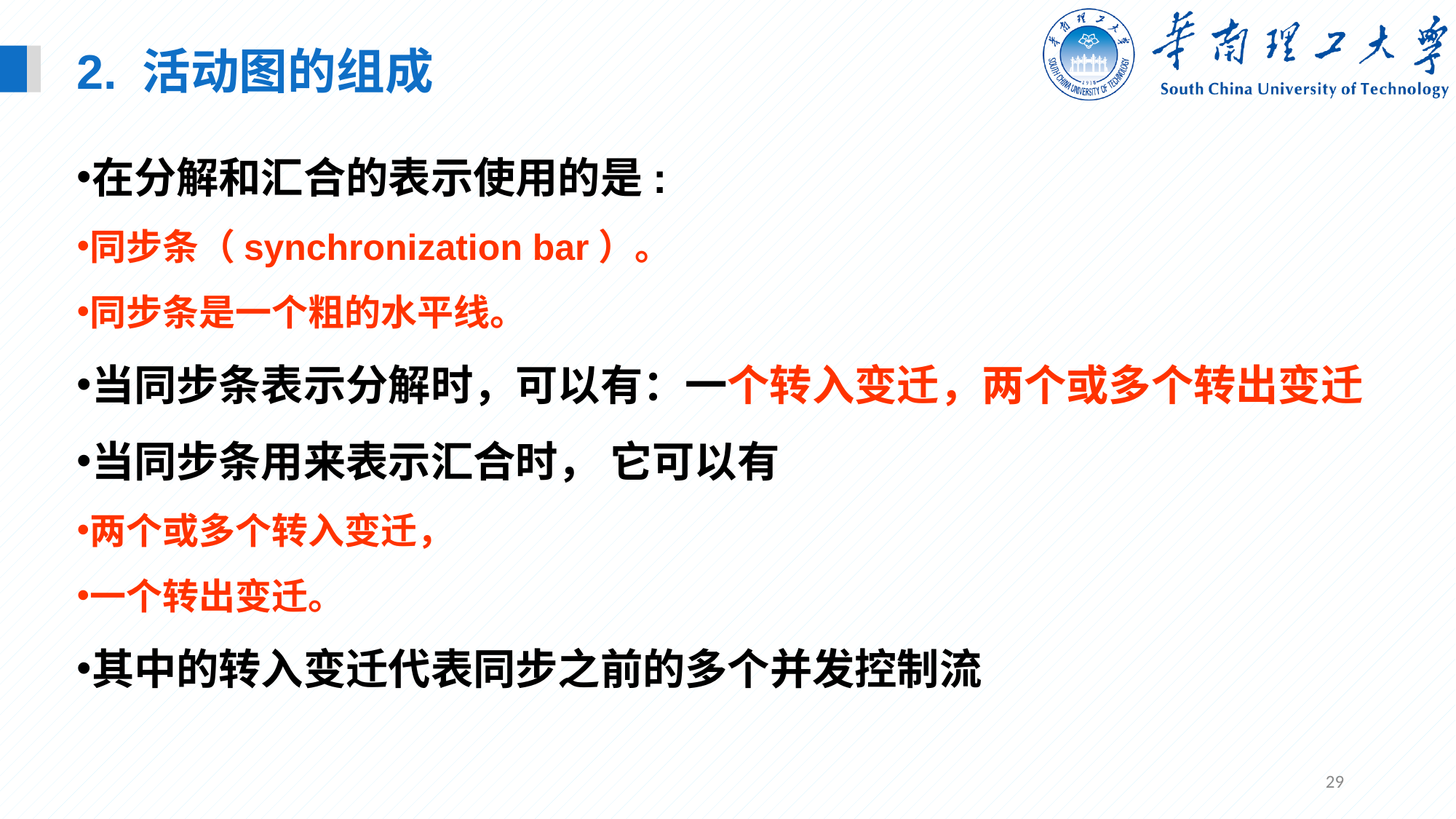

2. 活动图的组成
在分解和汇合的表示使用的是:
同步条（synchronization bar）。
同步条是一个粗的水平线。
当同步条表示分解时，可以有：一个转入变迁，两个或多个转出变迁
当同步条用来表示汇合时， 它可以有
两个或多个转入变迁，
一个转出变迁。
其中的转入变迁代表同步之前的多个并发控制流
29